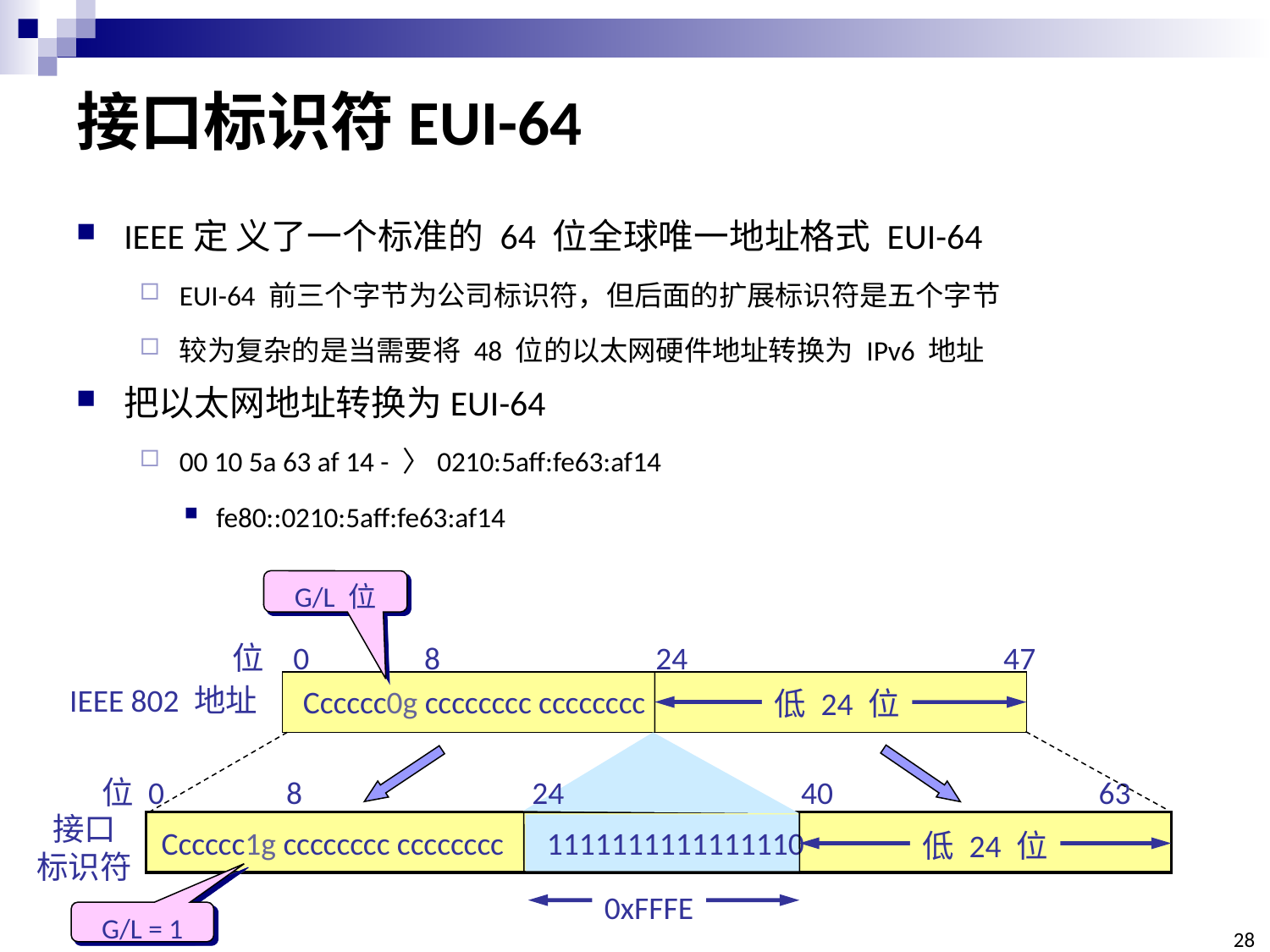

# 接口标识符EUI-64
IEEE定 义了一个标准的 64 位全球唯一地址格式 EUI-64
EUI-64 前三个字节为公司标识符，但后面的扩展标识符是五个字节
较为复杂的是当需要将 48 位的以太网硬件地址转换为 IPv6 地址
把以太网地址转换为EUI-64
00 10 5a 63 af 14 - 〉0210:5aff:fe63:af14
fe80::0210:5aff:fe63:af14
G/L 位
位    0                8                              24                                            47

IEEE 802 地址
Cccccc0g cccccccc cccccccc
低 24 位

位   0                 8                                24                                 40                                     63
接口
标识符

Cccccc1g cccccccc cccccccc      1111111111111110
低 24 位

0xFFFE

G/L = 1
28